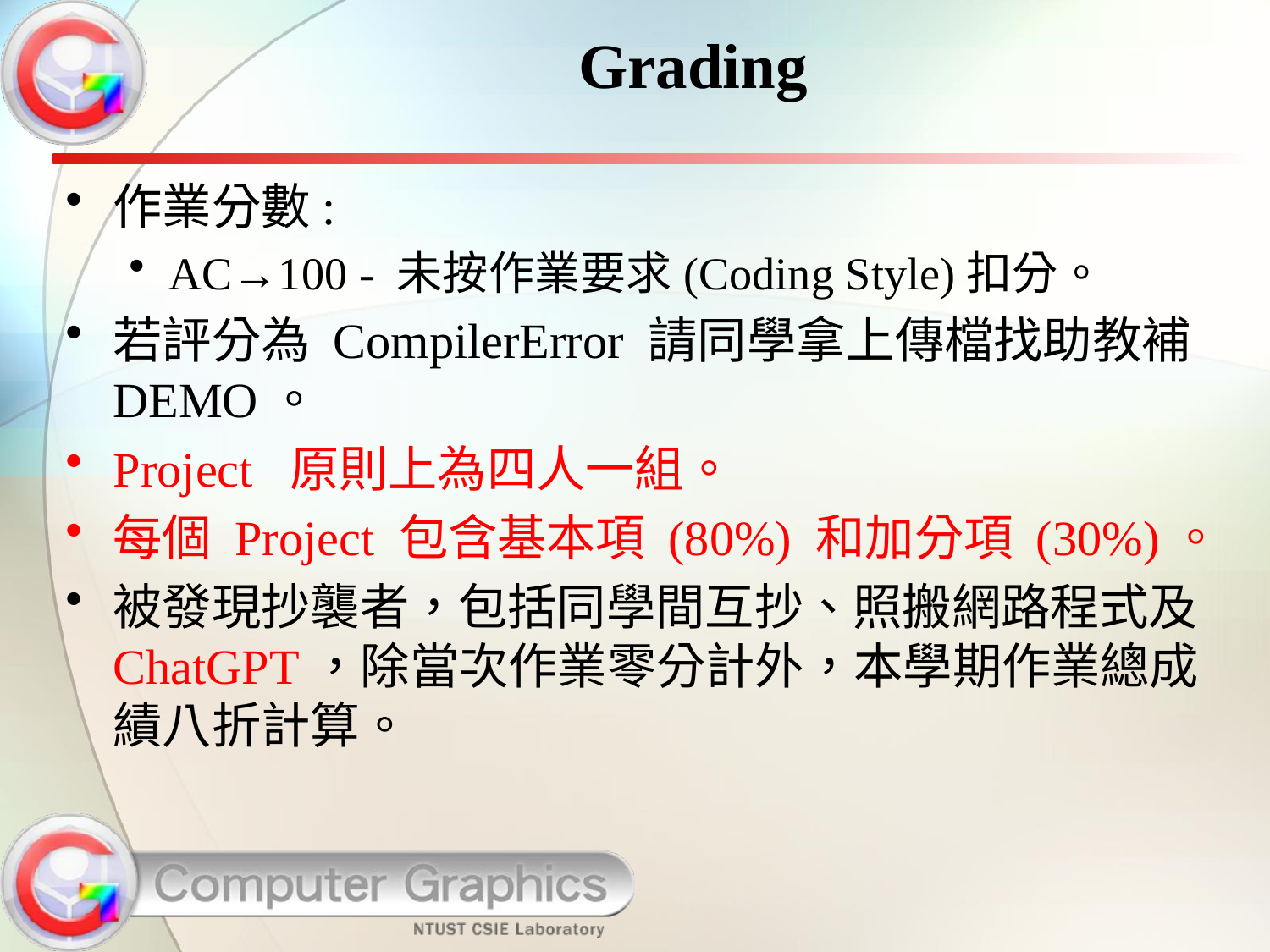

# Grading
作業分數:
AC→100 - 未按作業要求(Coding Style)扣分。
若評分為 CompilerError 請同學拿上傳檔找助教補DEMO。
Project  原則上為四人一組。
每個 Project 包含基本項 (80%) 和加分項 (30%)。
被發現抄襲者，包括同學間互抄、照搬網路程式及ChatGPT，除當次作業零分計外，本學期作業總成績八折計算。